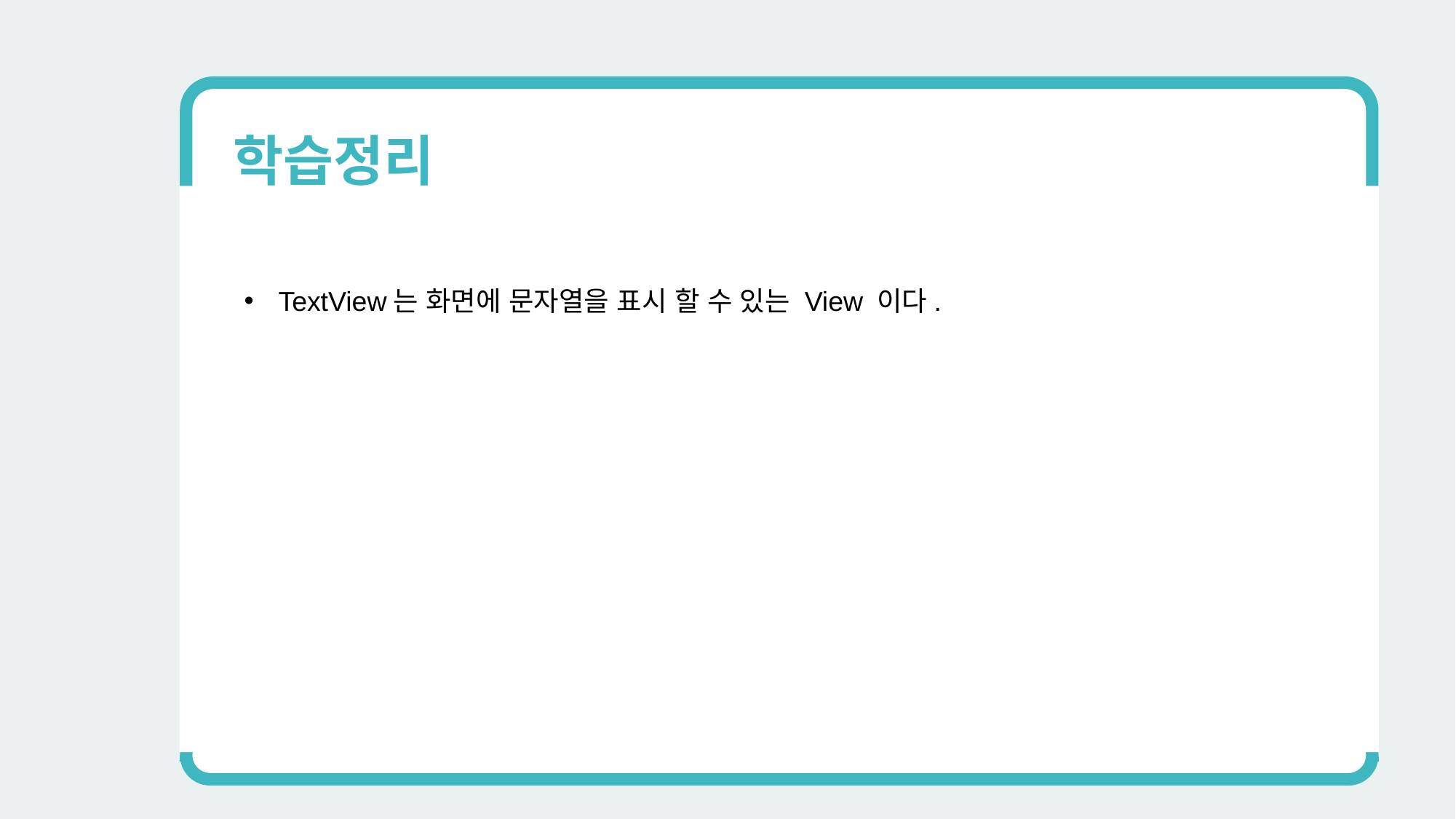

학습정리

TextView는 화면에 문자열을 표시 할 수 있는 View 이다.